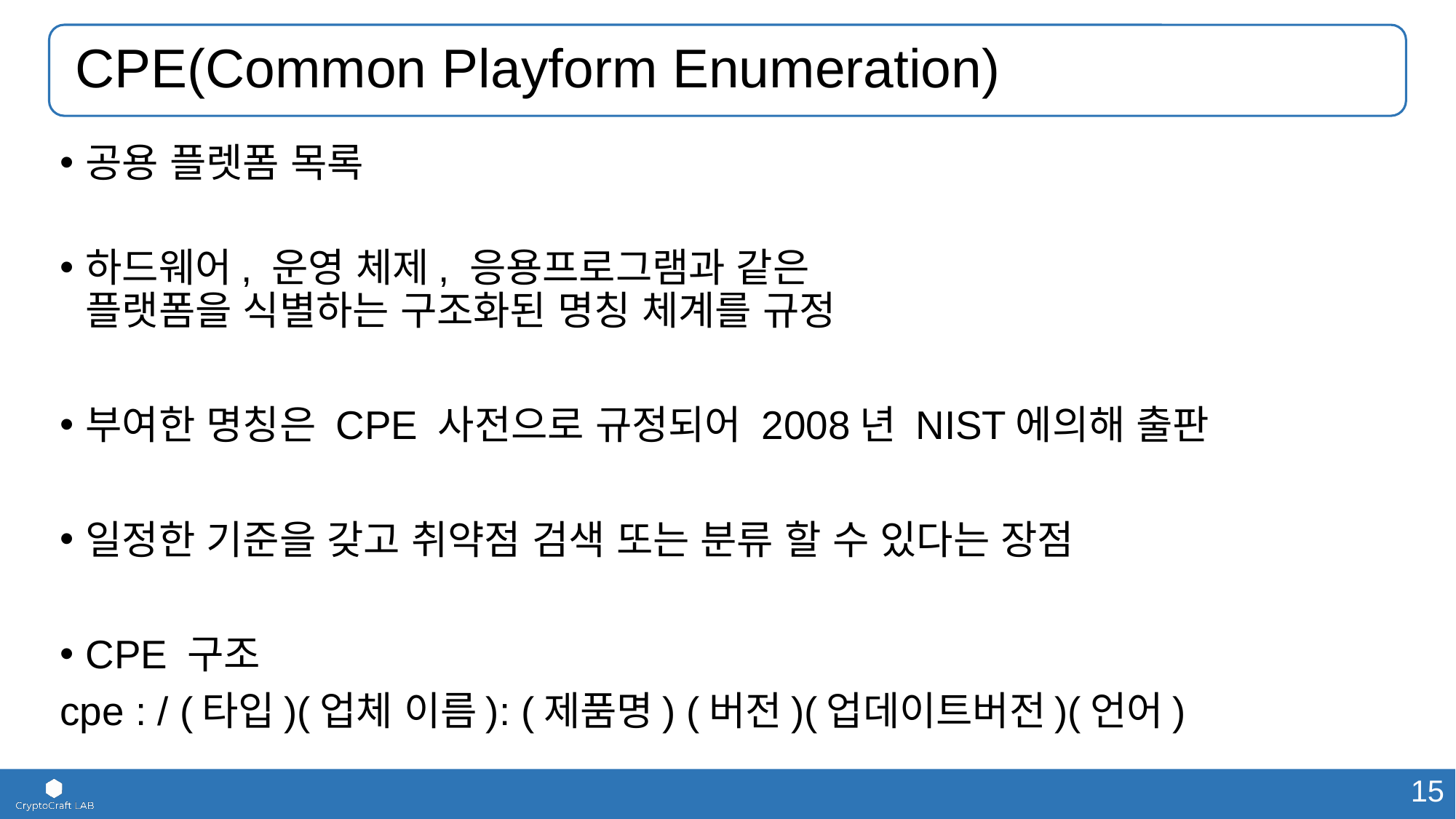

# CPE(Common Playform Enumeration)
공용 플렛폼 목록
하드웨어, 운영 체제, 응용프로그램과 같은
플랫폼을 식별하는 구조화된 명칭 체계를 규정

부여한 명칭은 CPE 사전으로 규정되어 2008년 NIST에의해 출판

일정한 기준을 갖고 취약점 검색 또는 분류 할 수 있다는 장점

CPE 구조
cpe : / (타입)(업체 이름): (제품명) (버전)(업데이트버전)(언어)